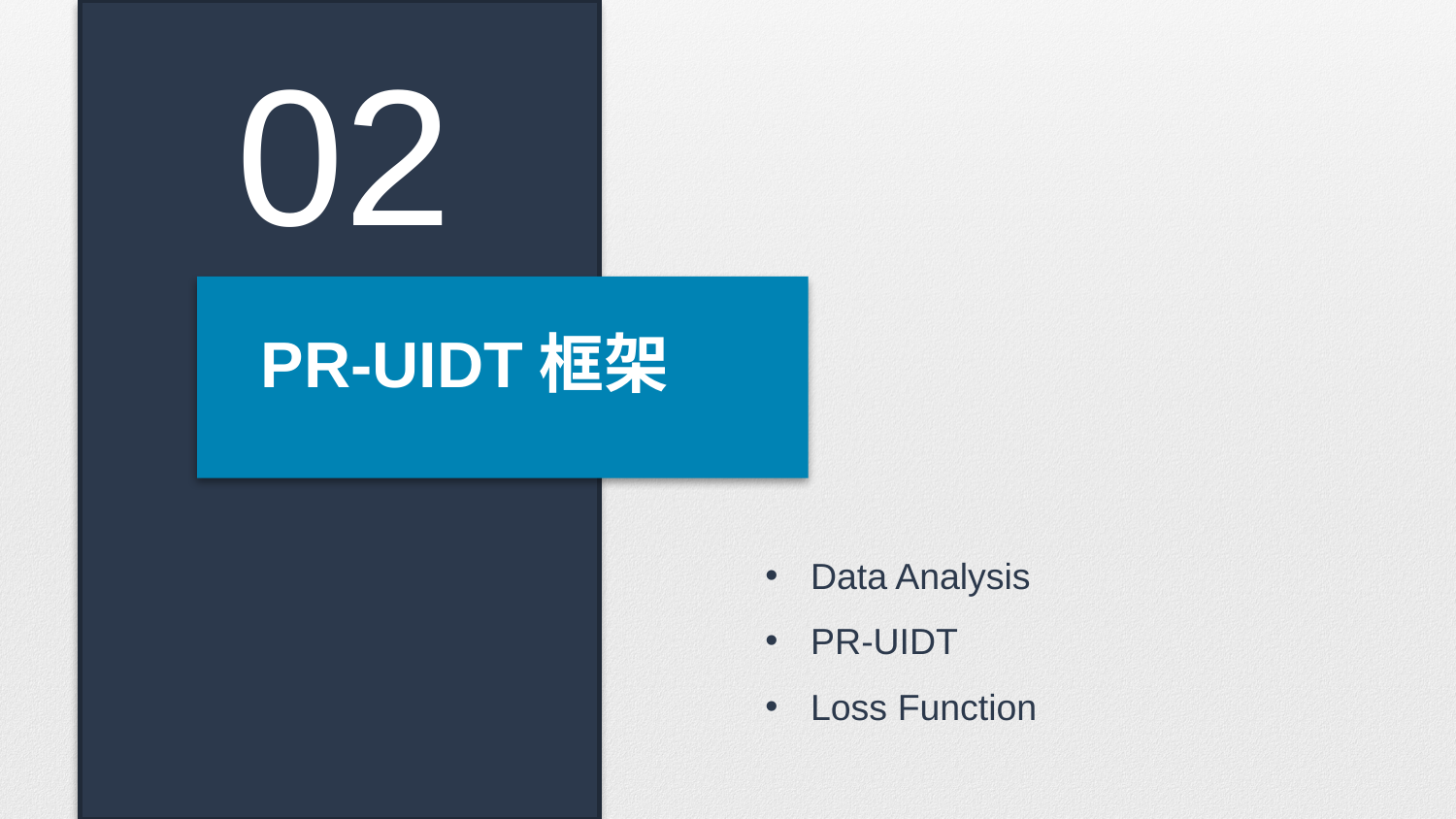

02

PR-UIDT框架
Data Analysis
PR-UIDT
Loss Function